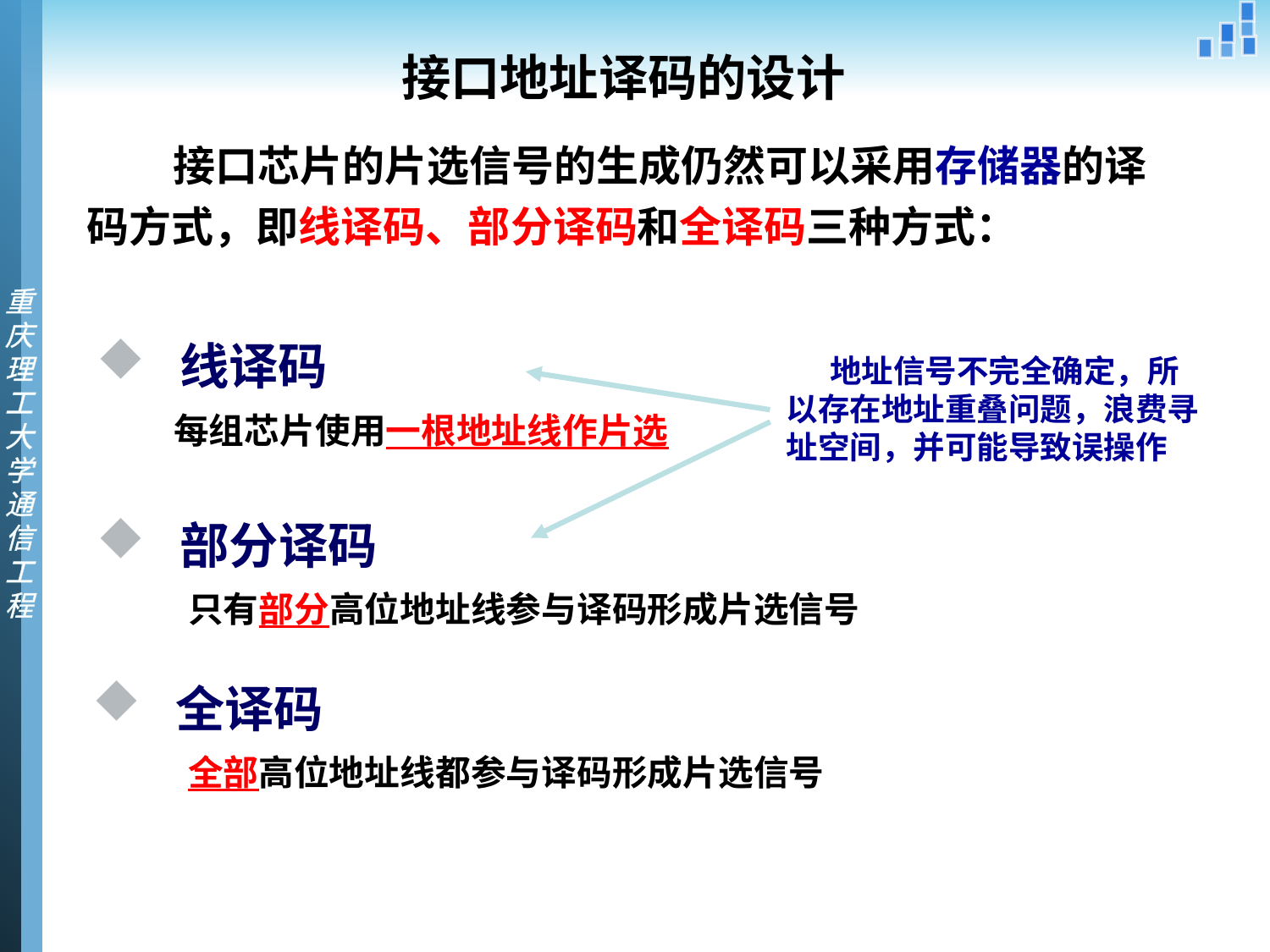

接口地址译码的设计
        接口芯片的片选信号的生成仍然可以采用存储器的译码方式，即线译码、部分译码和全译码三种方式：
  线译码
  部分译码
  全译码
     地址信号不完全确定，所以存在地址重叠问题，浪费寻址空间，并可能导致误操作

每组芯片使用一根地址线作片选
只有部分高位地址线参与译码形成片选信号
全部高位地址线都参与译码形成片选信号